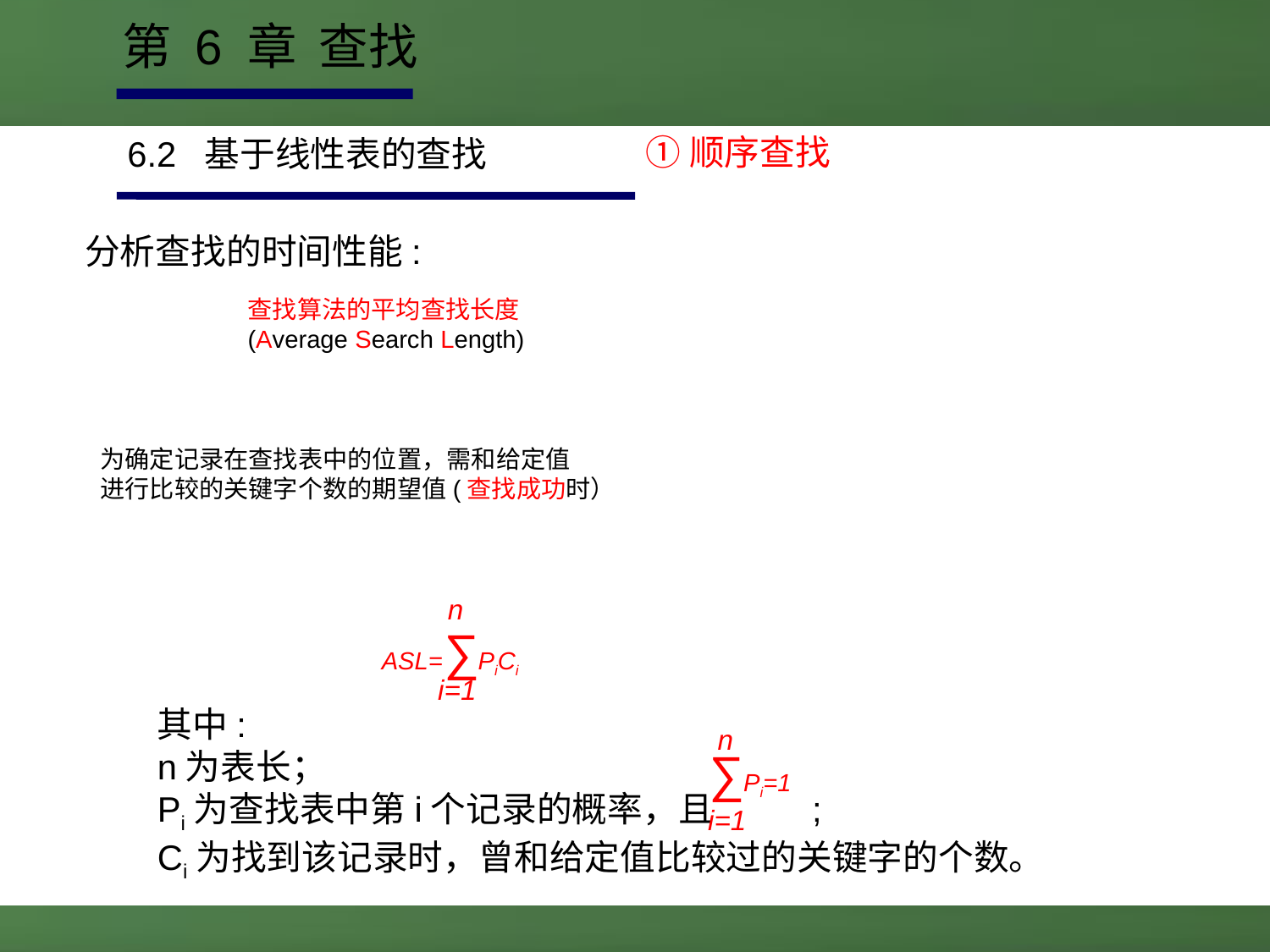

第 6 章  查找

①顺序查找
6.2  基于线性表的查找

分析查找的时间性能:
查找算法的平均查找长度
(Average Search Length)
为确定记录在查找表中的位置，需和给定值
进行比较的关键字个数的期望值(查找成功时）
n
ASL=∑PiCi
i=1
其中:
n为表长；
Pi为查找表中第i个记录的概率，且  　     ;
Ci为找到该记录时，曾和给定值比较过的关键字的个数。
n
∑Pi=1
i=1